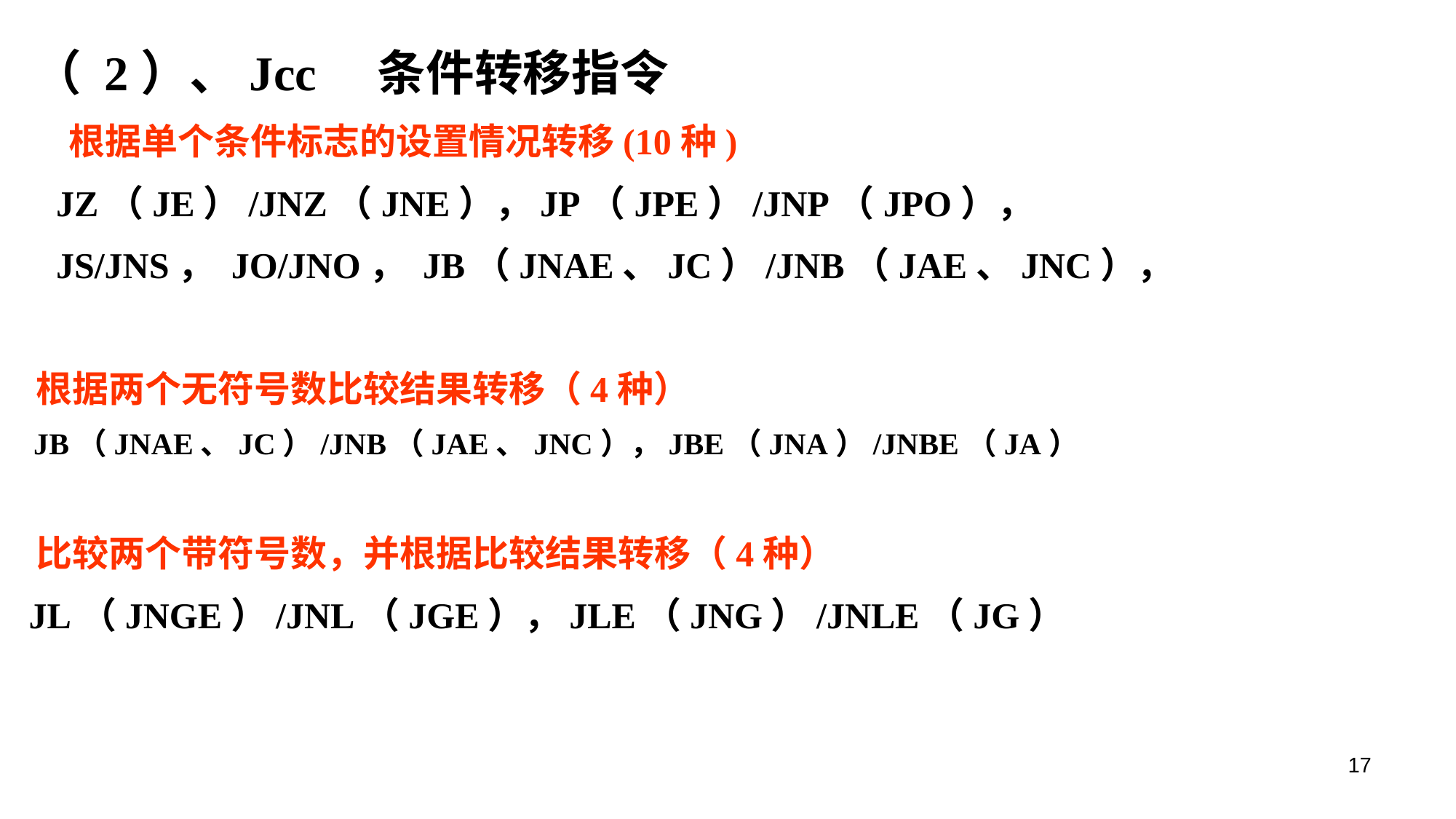

（ 2）、Jcc    条件转移指令
      根据单个条件标志的设置情况转移(10种)
     JZ（JE）/JNZ（JNE），JP（JPE）/JNP（JPO），
     JS/JNS， JO/JNO， JB（JNAE、JC）/JNB（JAE、JNC），

  根据两个无符号数比较结果转移（4种）
   JB（JNAE、JC）/JNB（JAE、JNC），JBE（JNA）/JNBE（JA）

  比较两个带符号数，并根据比较结果转移（4种）
  JL（JNGE）/JNL（JGE），JLE（JNG）/JNLE（JG）
17